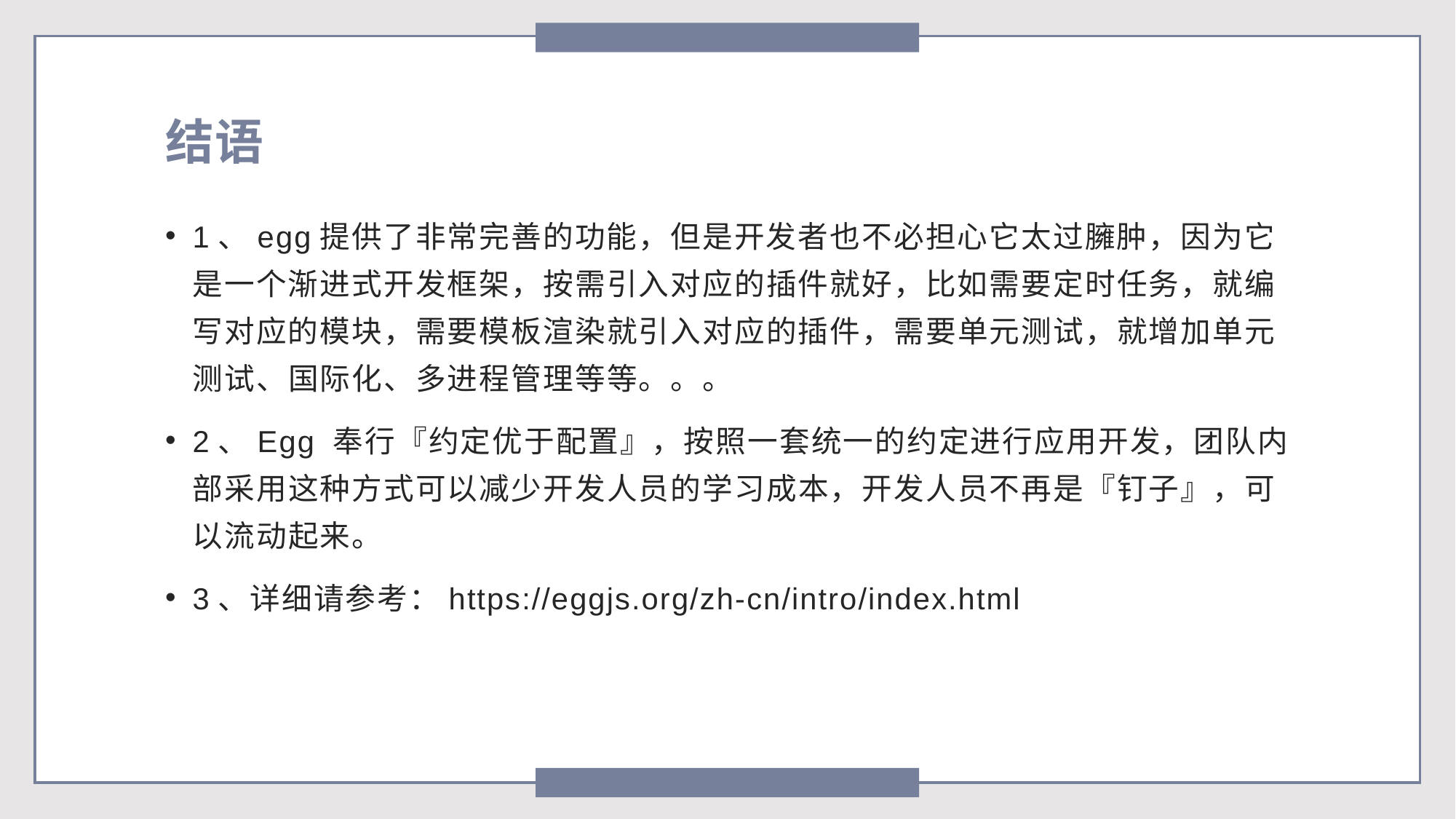

# 结语
1、egg提供了非常完善的功能，但是开发者也不必担心它太过臃肿，因为它是一个渐进式开发框架，按需引入对应的插件就好，比如需要定时任务，就编写对应的模块，需要模板渲染就引入对应的插件，需要单元测试，就增加单元测试、国际化、多进程管理等等。。。
2、Egg 奉行『约定优于配置』，按照一套统一的约定进行应用开发，团队内部采用这种方式可以减少开发人员的学习成本，开发人员不再是『钉子』，可以流动起来。
3、详细请参考：https://eggjs.org/zh-cn/intro/index.html